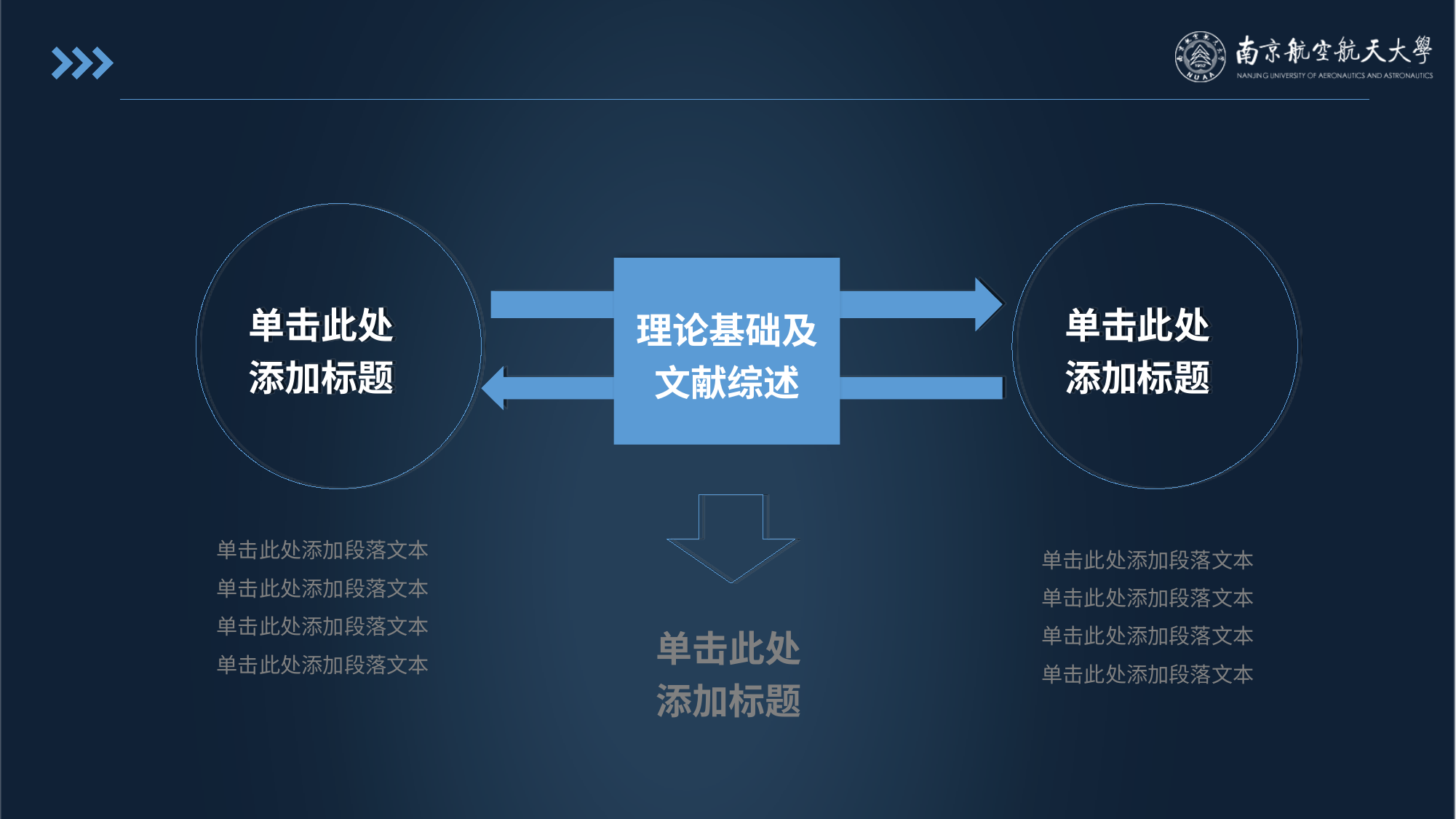

单击此处添加标题
单击此处添加标题
理论基础及文献综述

单击此处添加段落文本单击此处添加段落文本单击此处添加段落文本单击此处添加段落文本
单击此处添加段落文本单击此处添加段落文本单击此处添加段落文本单击此处添加段落文本
单击此处添加标题